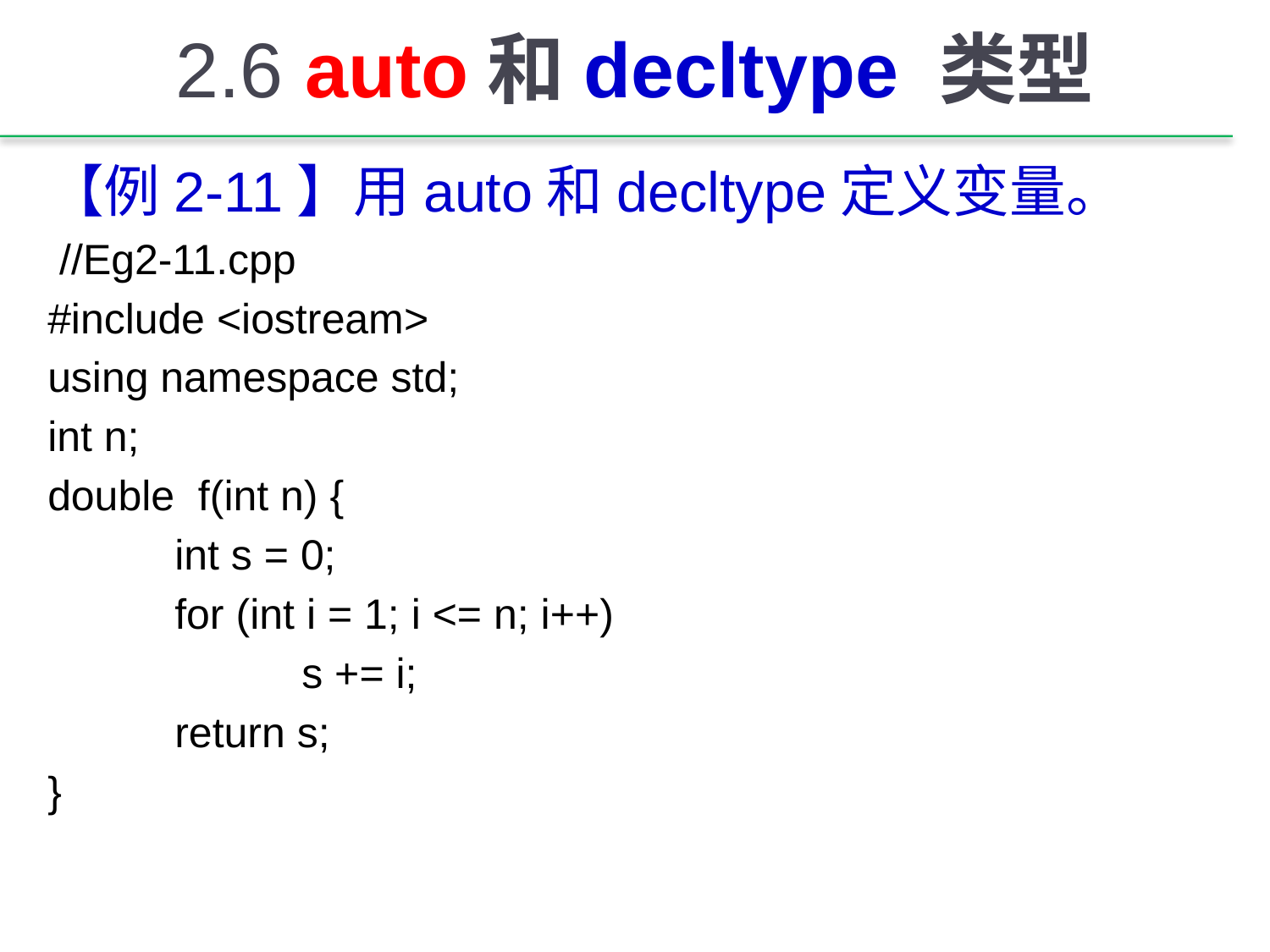

# 2.6 auto和decltype 类型
【例2-11】用auto和decltype定义变量。
 //Eg2-11.cpp
#include <iostream>
using namespace std;
int n;
double  f(int n) {
	int s = 0;
	for (int i = 1; i <= n; i++)
		s += i;
	return s;
}